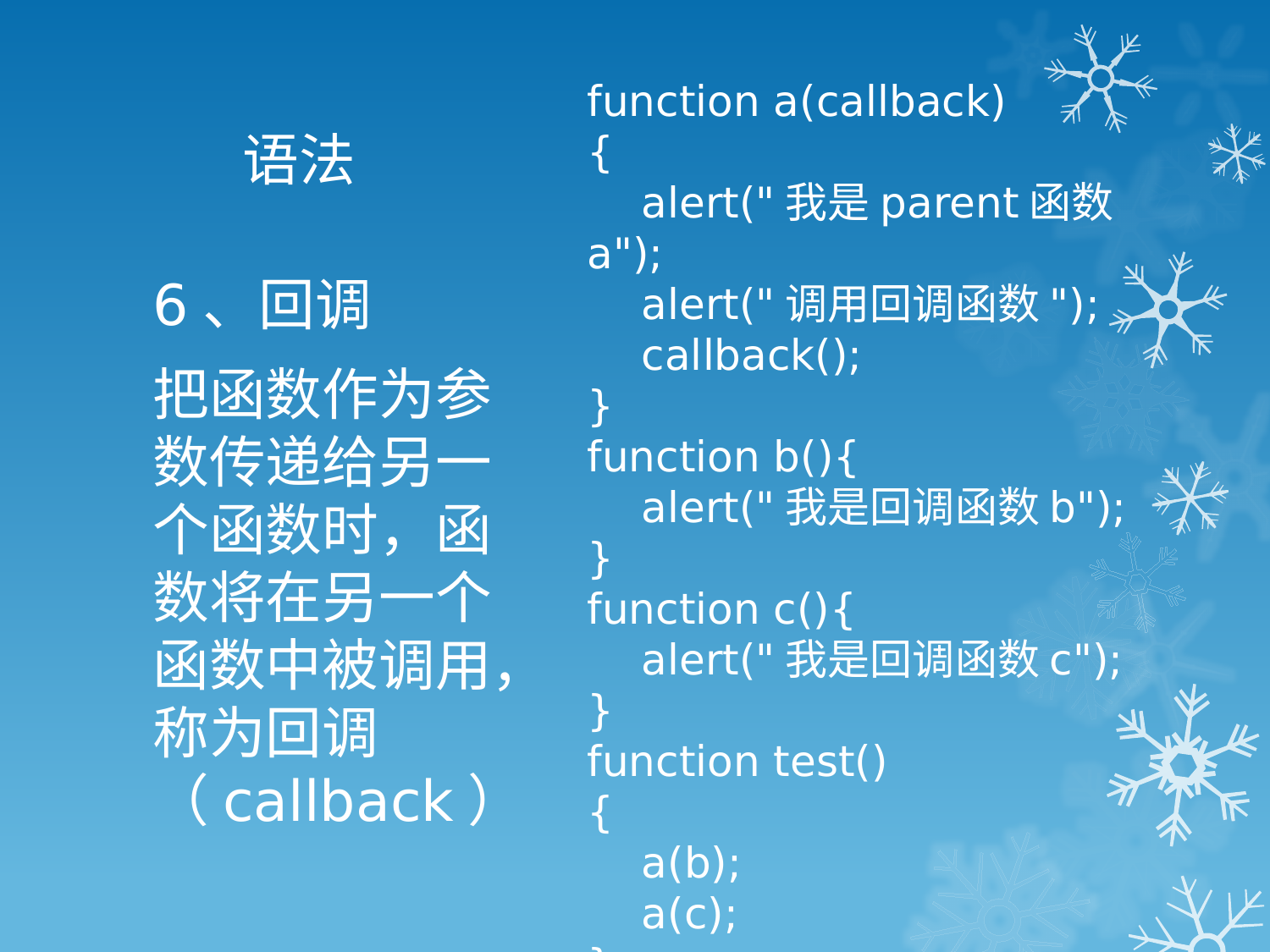

function a(callback)
{
    alert("我是parent函数a");
    alert("调用回调函数");
    callback();
}
function b(){
    alert("我是回调函数b");
}
function c(){
    alert("我是回调函数c");
}
function test()
{
    a(b);
    a(c);
}
# 语法
6、回调
把函数作为参数传递给另一个函数时，函数将在另一个函数中被调用，称为回调（callback）